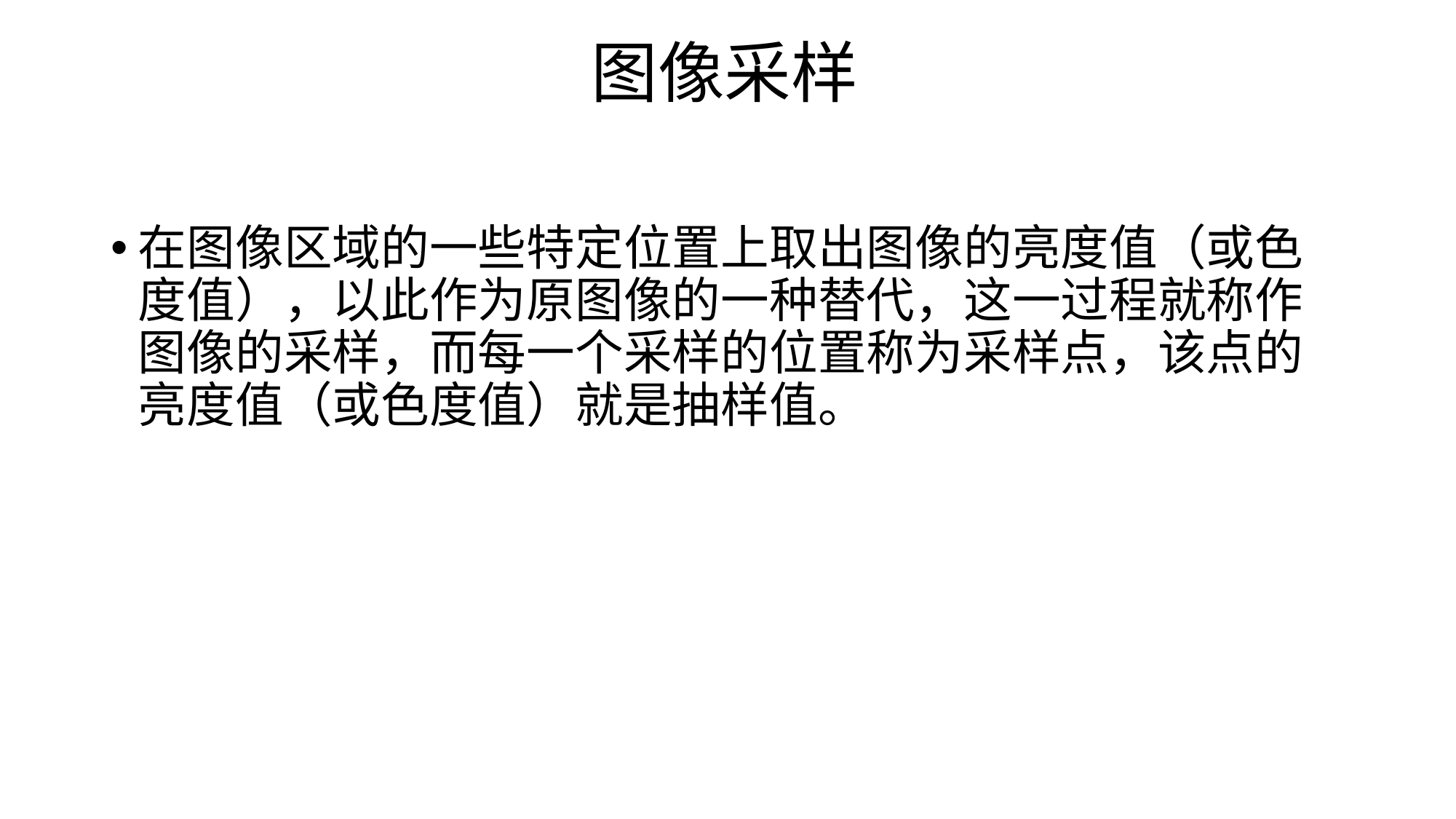

# 图像采样
在图像区域的一些特定位置上取出图像的亮度值（或色度值），以此作为原图像的一种替代，这一过程就称作图像的采样，而每一个采样的位置称为采样点，该点的亮度值（或色度值）就是抽样值。